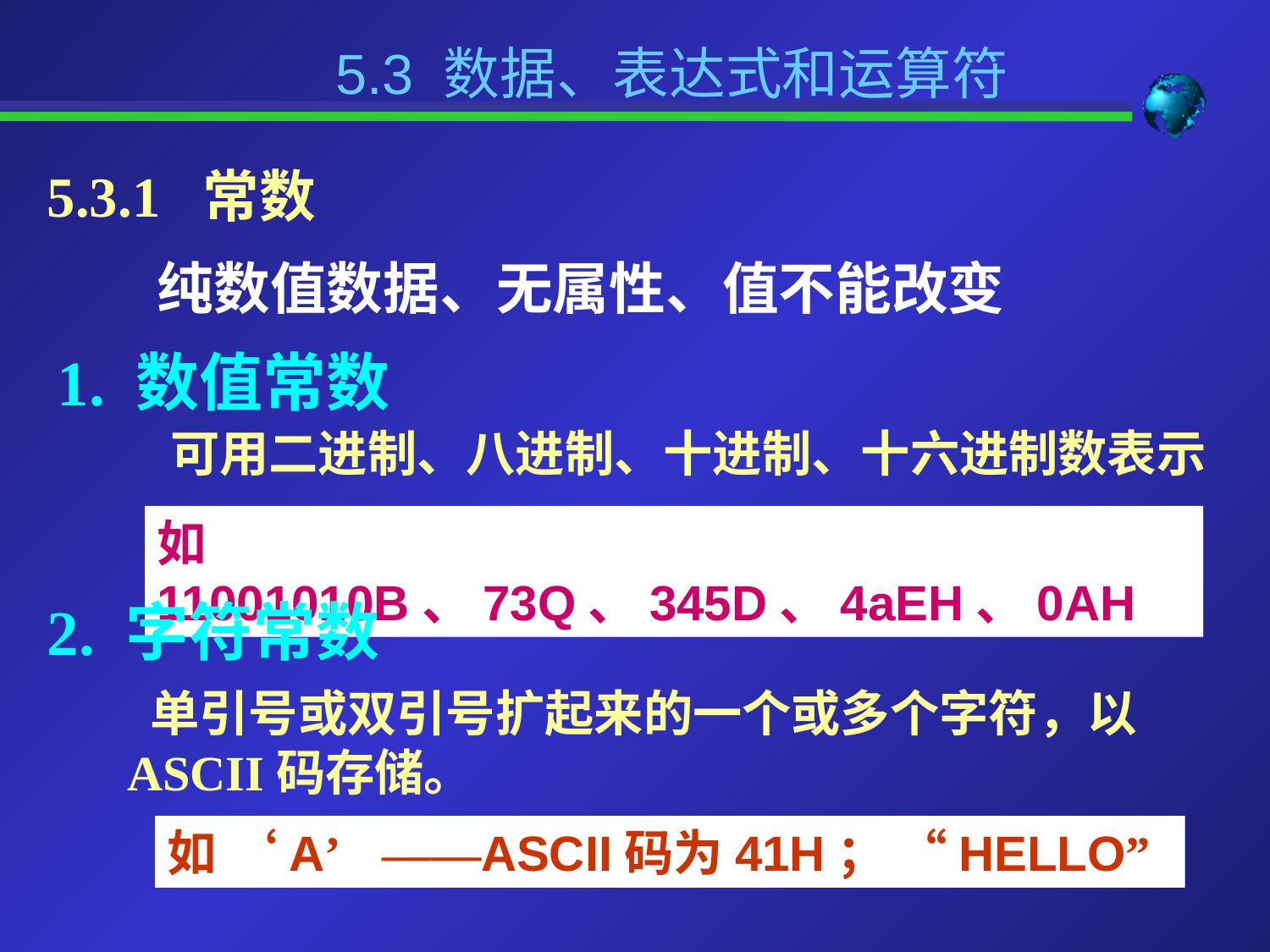

5.3 数据、表达式和运算符
5.3.1  常数
纯数值数据、无属性、值不能改变
1. 数值常数
 可用二进制、八进制、十进制、十六进制数表示
如11001010B、73Q、345D、4aEH、0AH
2. 字符常数
 单引号或双引号扩起来的一个或多个字符，以ASCII码存储。
如 ‘A’   ——ASCII码为41H； “HELLO”
7